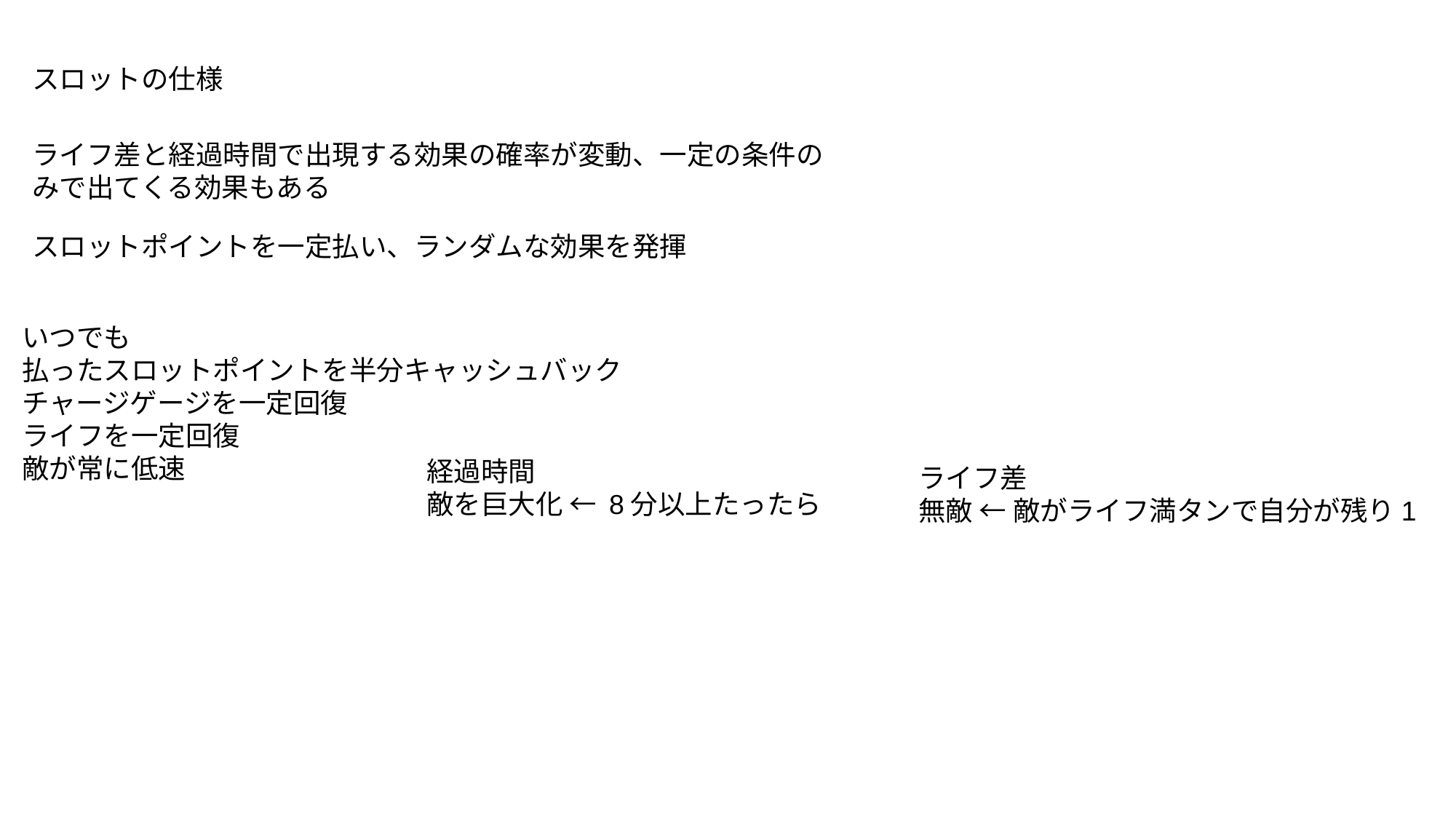

スロットの仕様
ライフ差と経過時間で出現する効果の確率が変動、一定の条件のみで出てくる効果もある
スロットポイントを一定払い、ランダムな効果を発揮
いつでも
払ったスロットポイントを半分キャッシュバック
チャージゲージを一定回復
ライフを一定回復
敵が常に低速

経過時間
敵を巨大化 ← 8分以上たったら
ライフ差
無敵 ← 敵がライフ満タンで自分が残り1